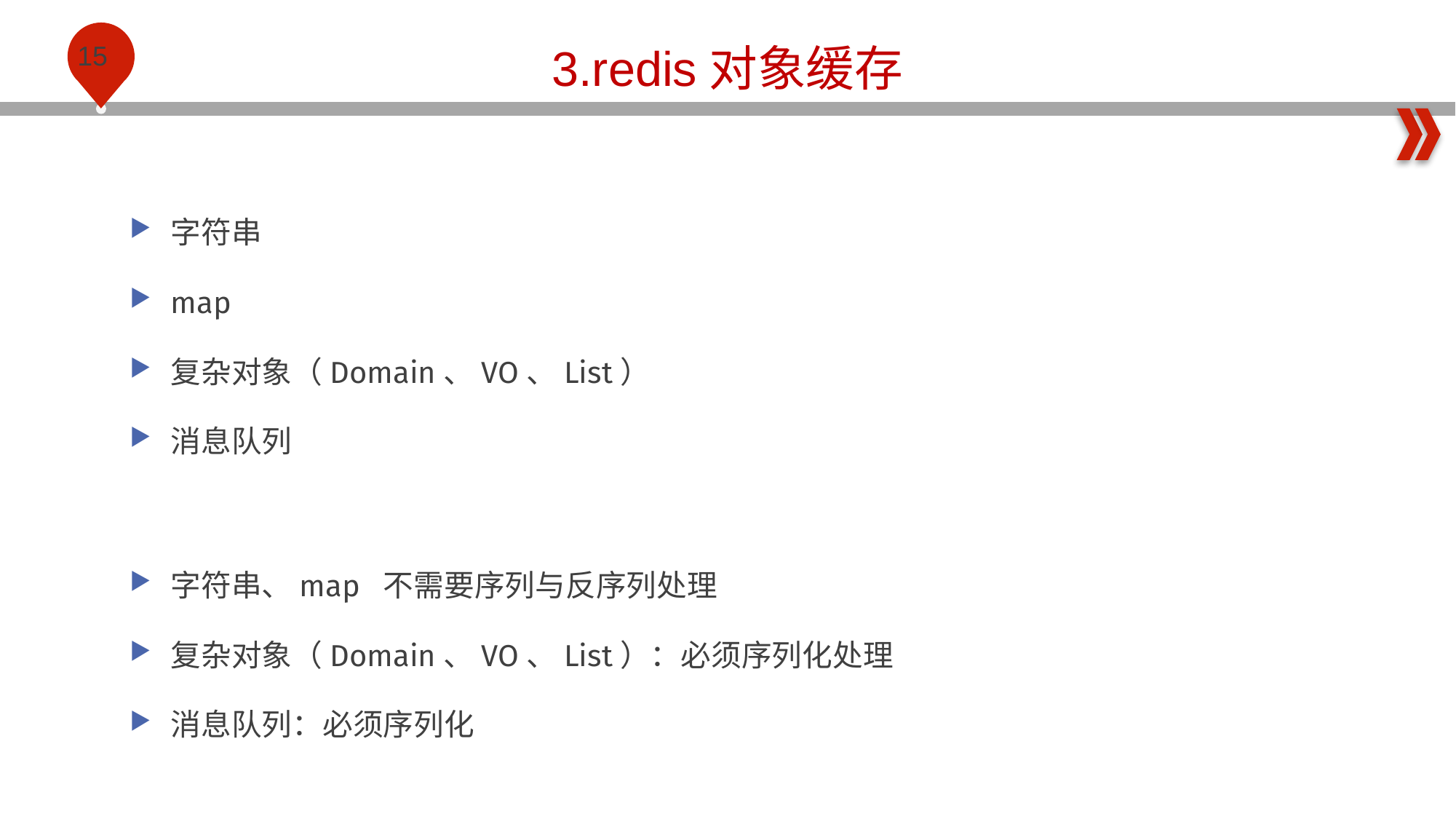

3.redis对象缓存
字符串
map
复杂对象（Domain、VO、List）
消息队列
字符串、map  不需要序列与反序列处理
复杂对象（Domain、VO、List）：必须序列化处理
消息队列：必须序列化